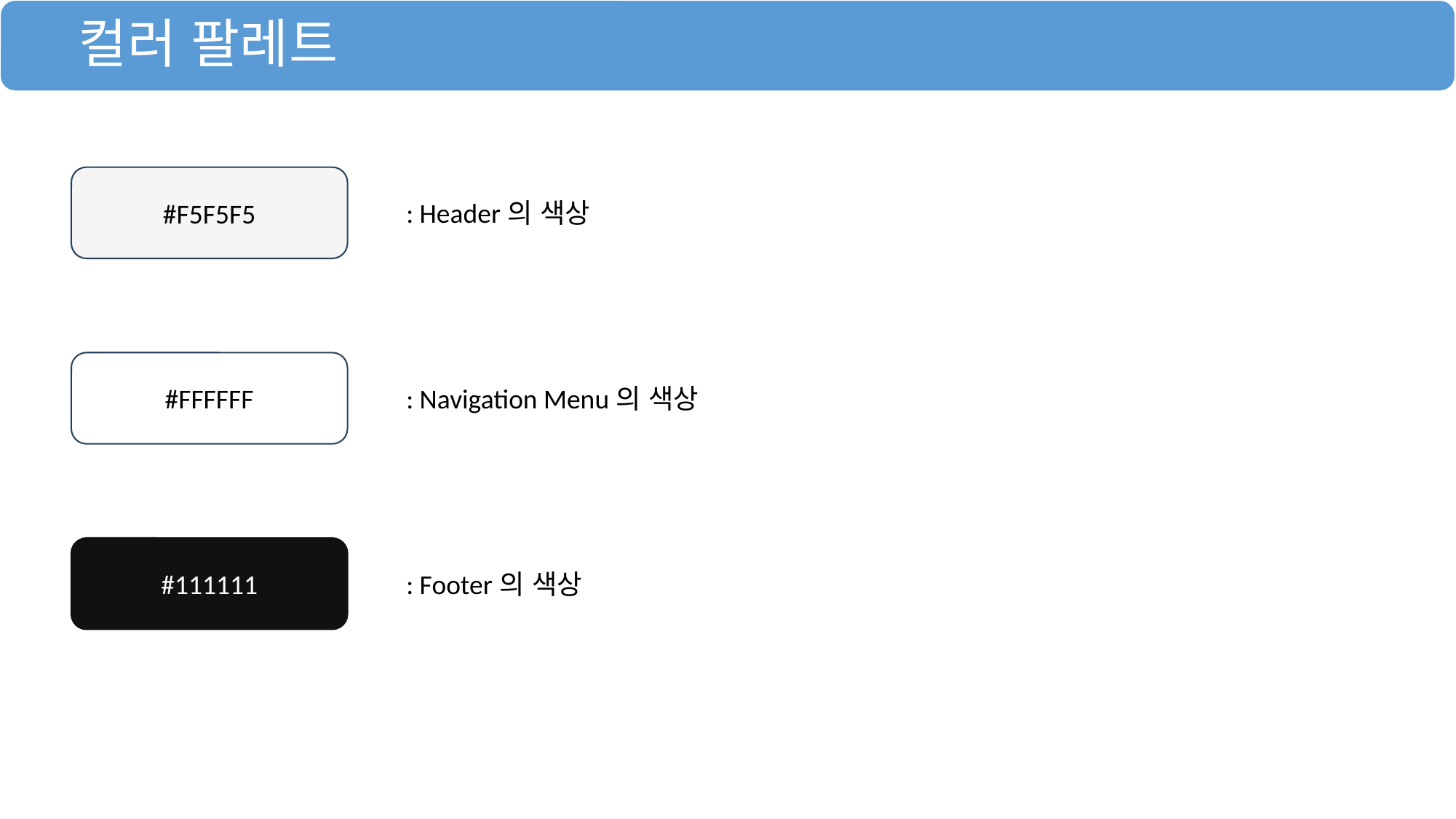

컬러 팔레트
#F5F5F5
: Header의 색상
#FFFFFF
: Navigation Menu의 색상
#111111
: Footer의 색상